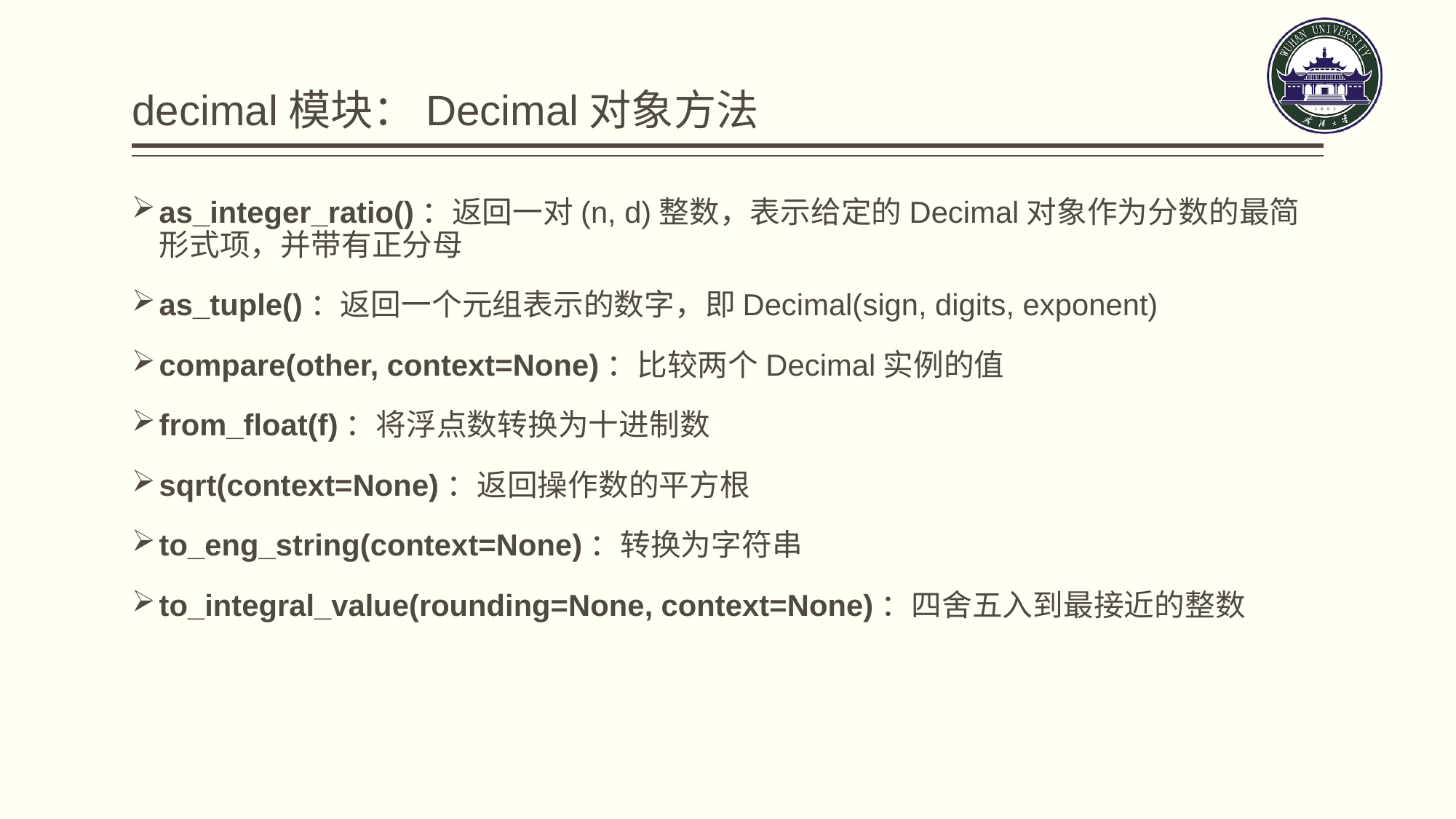

# decimal模块：Decimal对象方法
as_integer_ratio()：返回一对(n, d)整数，表示给定的Decimal对象作为分数的最简形式项，并带有正分母
as_tuple()：返回一个元组表示的数字，即Decimal(sign, digits, exponent)
compare(other, context=None)：比较两个Decimal实例的值
from_float(f)：将浮点数转换为十进制数
sqrt(context=None)：返回操作数的平方根
to_eng_string(context=None)：转换为字符串
to_integral_value(rounding=None, context=None)：四舍五入到最接近的整数